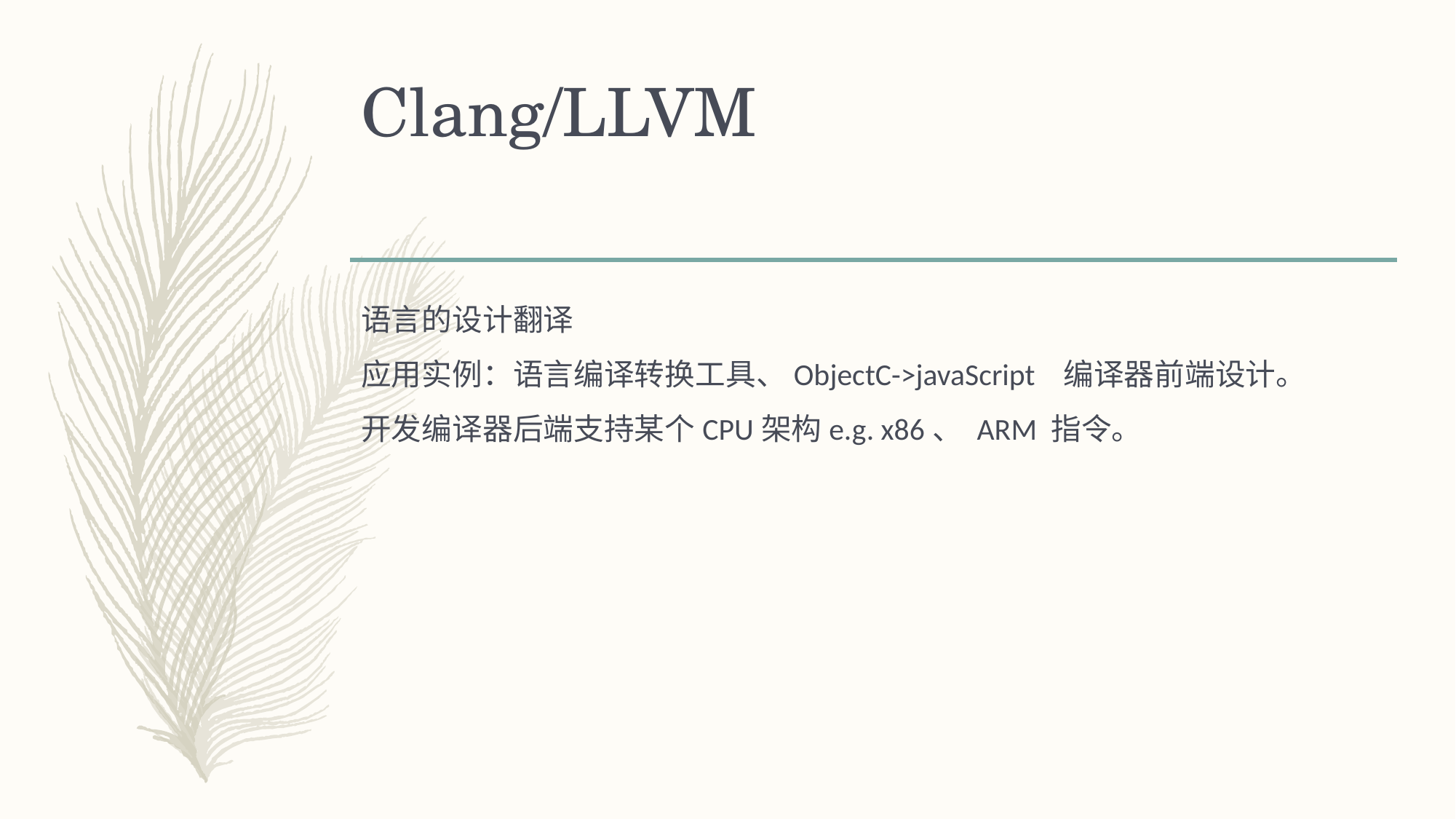

# Clang/LLVM
深度分享0x0
语言的设计翻译
应用实例：语言编译转换工具、ObjectC->javaScript   编译器前端设计。
开发编译器后端支持某个CPU架构e.g. x86、 ARM 指令。